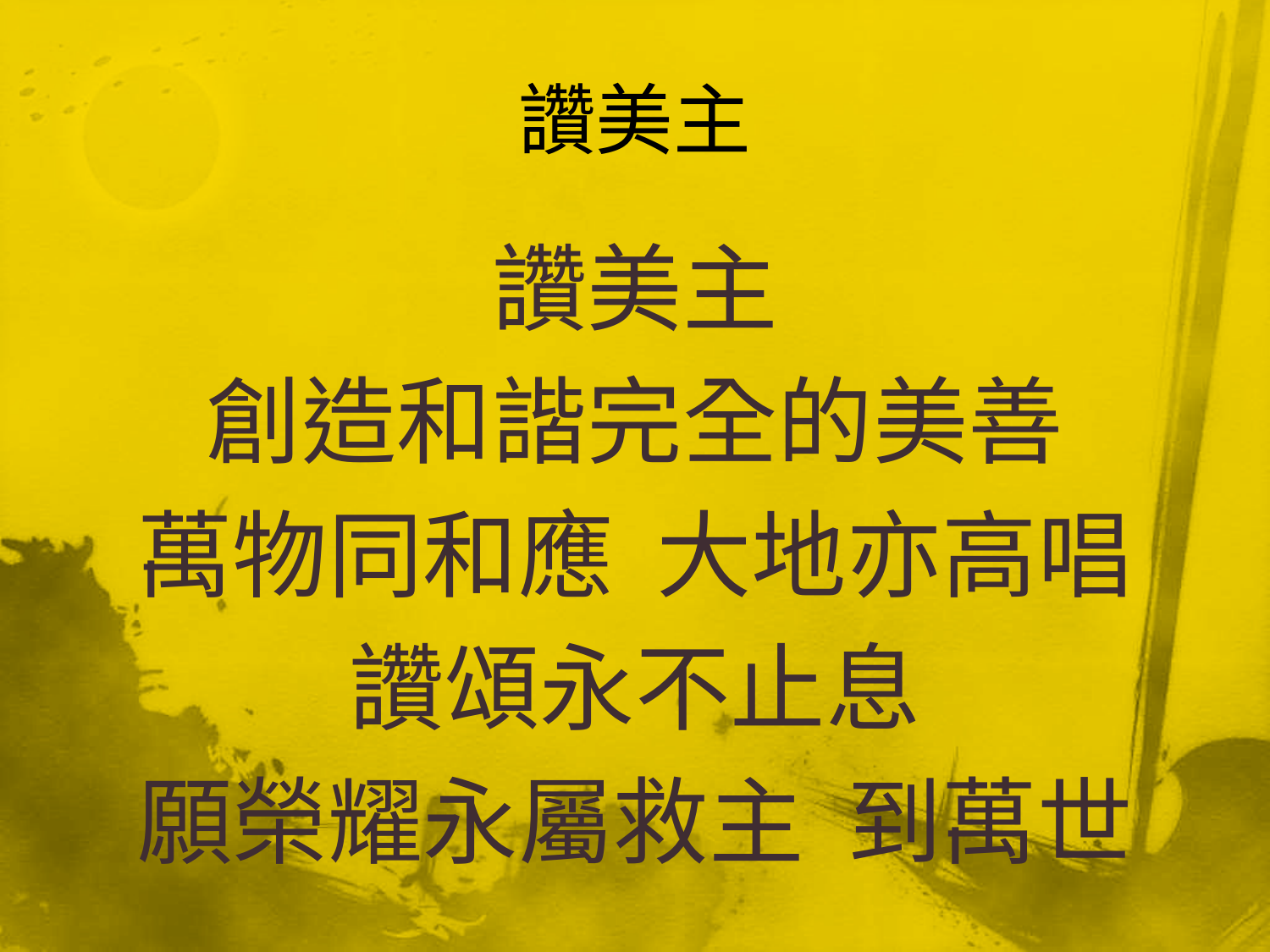

# 讚美主
讚美主
創造和諧完全的美善
萬物同和應  大地亦高唱
讚頌永不止息
願榮耀永屬救主  到萬世